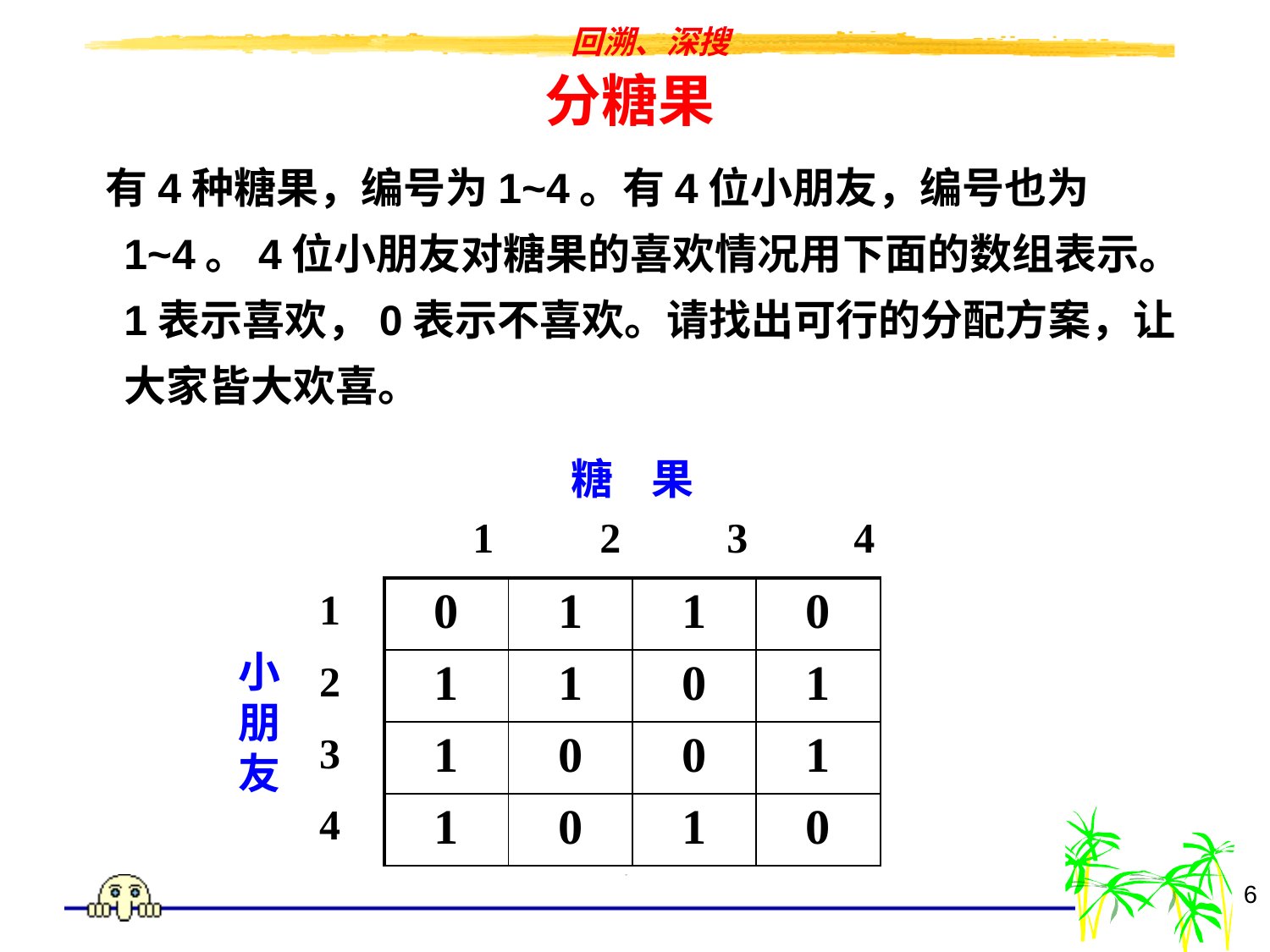

# 分糖果
  有4种糖果，编号为1~4。有4位小朋友，编号也为1~4。4位小朋友对糖果的喜欢情况用下面的数组表示。1表示喜欢，0表示不喜欢。请找出可行的分配方案，让大家皆大欢喜。
糖    果
		 1	 2	 3	 4
   1
   2
   3
   4
| 0 | 1 | 1 | 0 |
| --- | --- | --- | --- |
| 1 | 1 | 0 | 1 |
| 1 | 0 | 0 | 1 |
| 1 | 0 | 1 | 0 |
小
朋
友
6